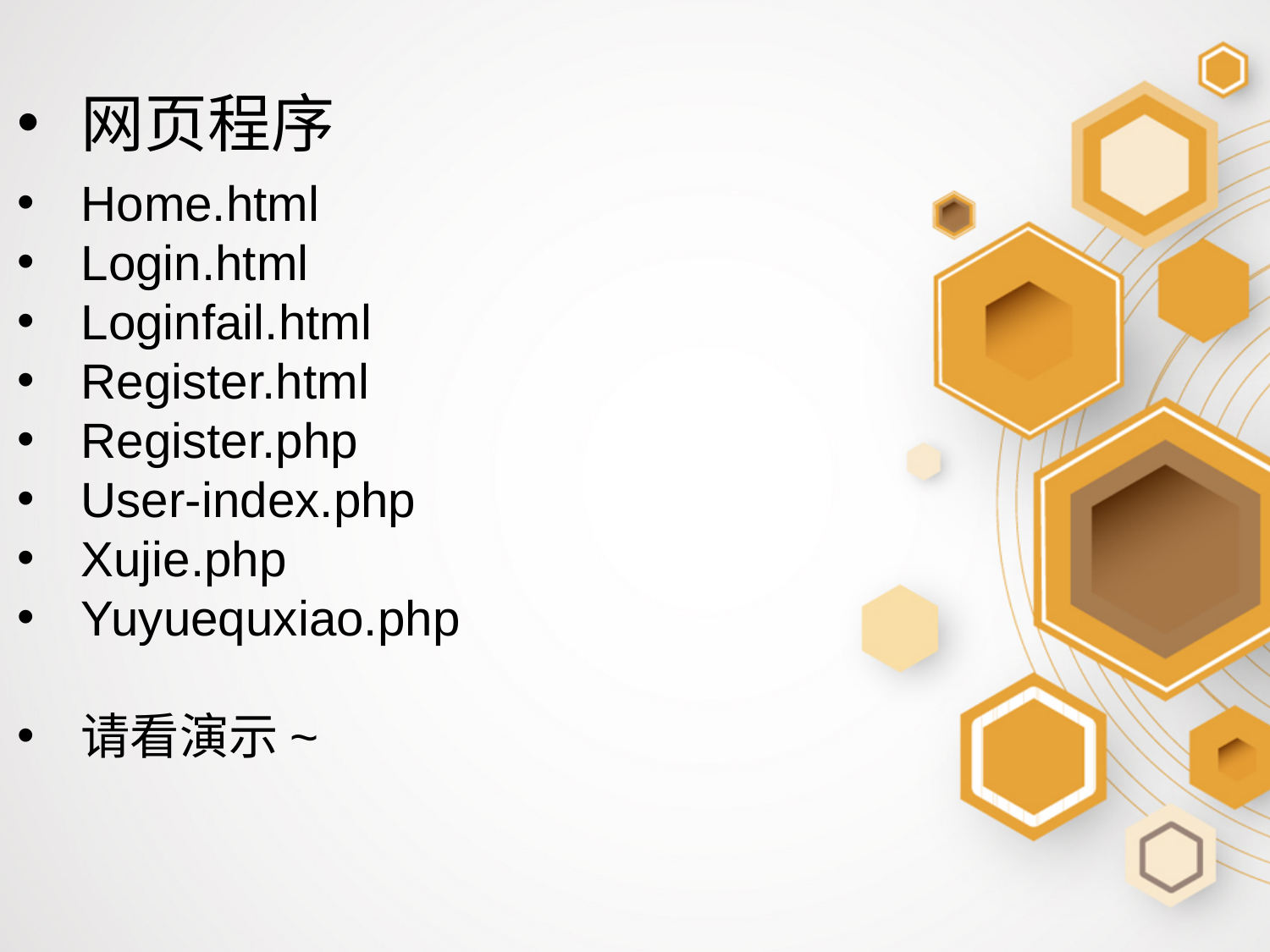

网页程序
Home.html
Login.html
Loginfail.html
Register.html
Register.php
User-index.php
Xujie.php
Yuyuequxiao.php

请看演示~